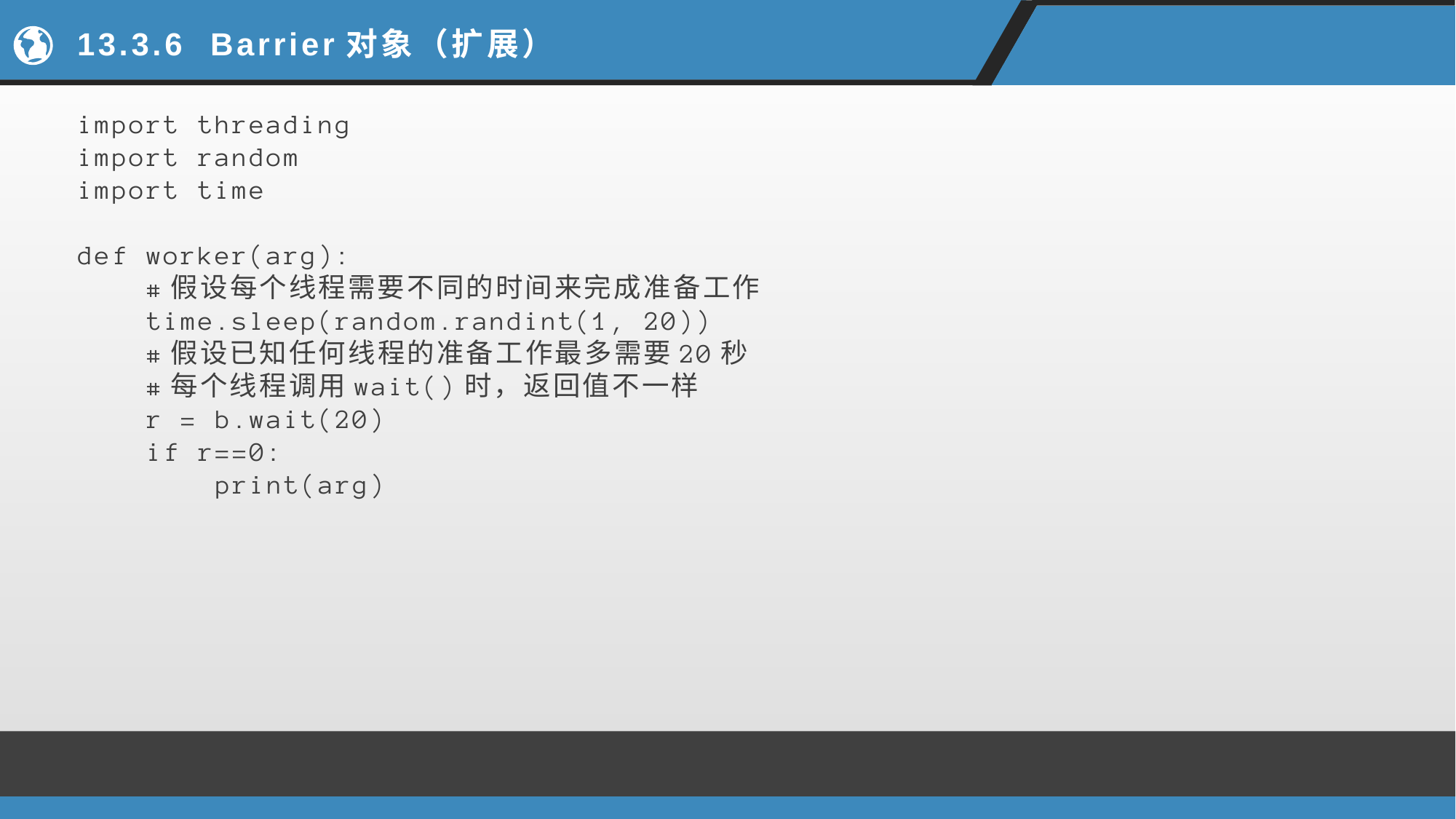

# 13.3.6  Barrier对象（扩展）

import threading
import random
import time

def worker(arg):
    #假设每个线程需要不同的时间来完成准备工作
    time.sleep(random.randint(1, 20))
    #假设已知任何线程的准备工作最多需要20秒
    #每个线程调用wait()时，返回值不一样
    r = b.wait(20)
    if r==0:
        print(arg)